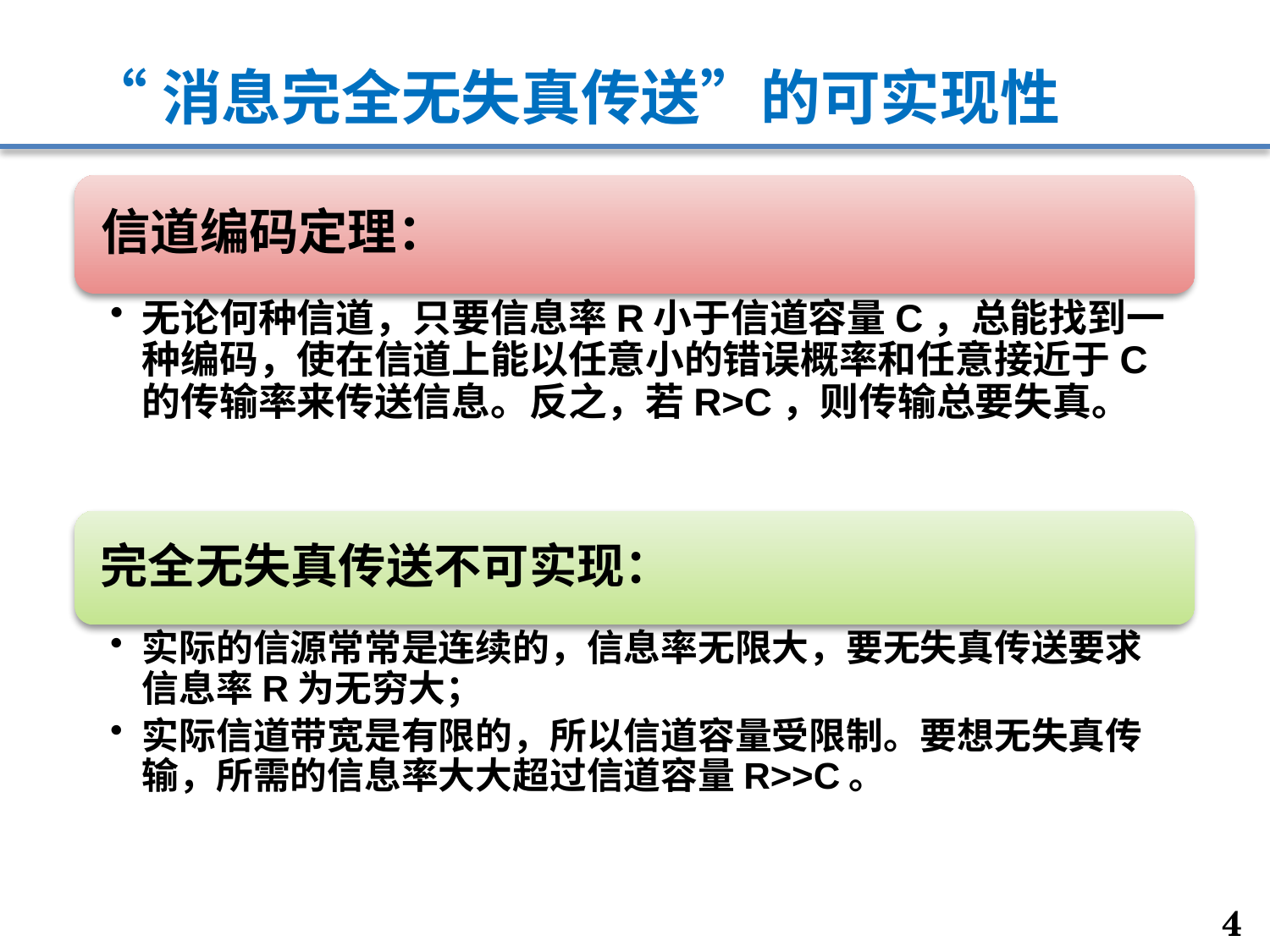

# “消息完全无失真传送”的可实现性
信道编码定理：
无论何种信道，只要信息率R小于信道容量C，总能找到一种编码，使在信道上能以任意小的错误概率和任意接近于C的传输率来传送信息。反之，若R>C，则传输总要失真。
完全无失真传送不可实现：
实际的信源常常是连续的，信息率无限大，要无失真传送要求信息率R为无穷大；
实际信道带宽是有限的，所以信道容量受限制。要想无失真传输，所需的信息率大大超过信道容量R>>C。
4